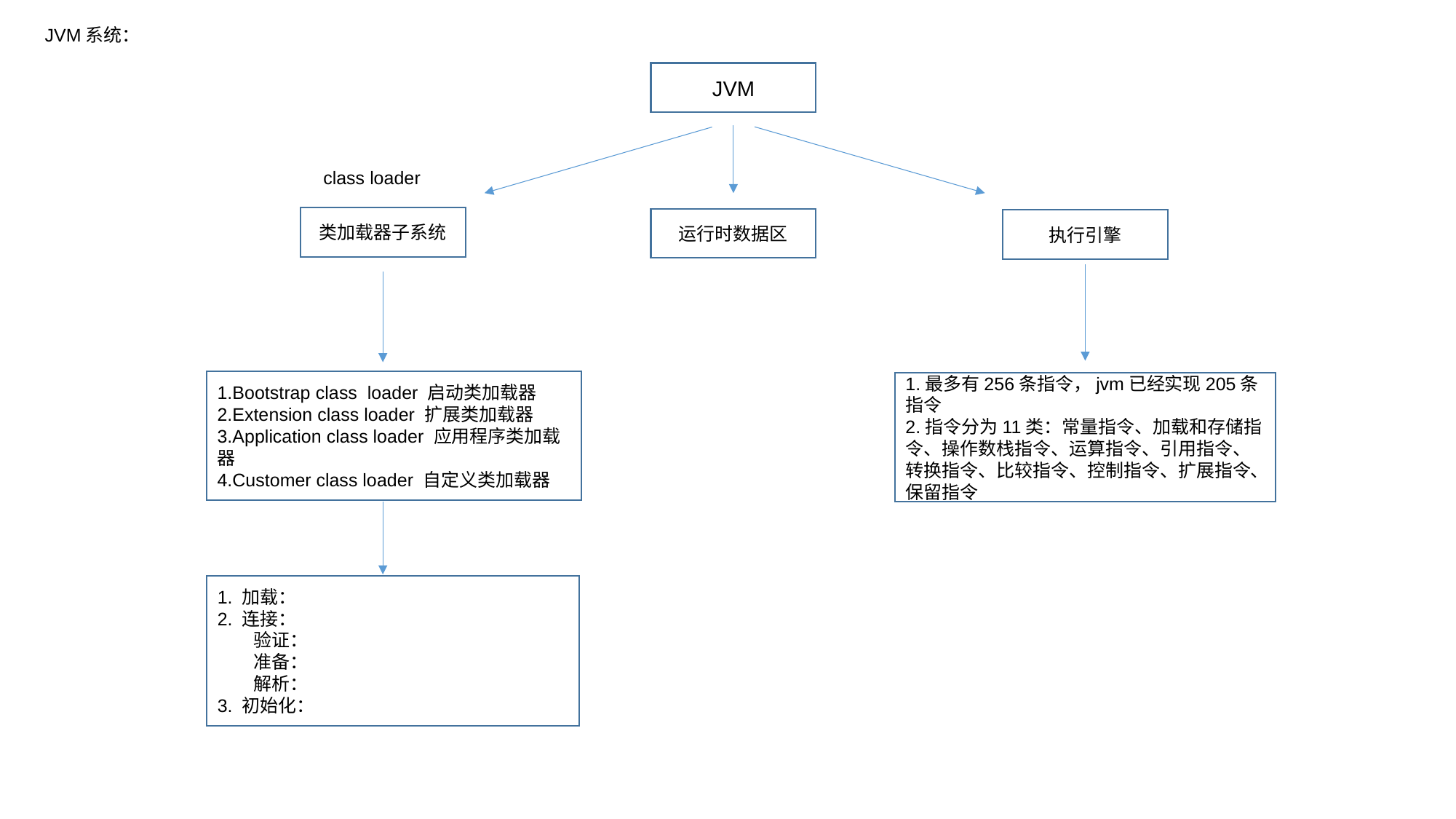

JVM系统：
JVM
class loader
类加载器子系统
运行时数据区
执行引擎
1.Bootstrap class  loader 启动类加载器
2.Extension class loader 扩展类加载器
3.Application class loader 应用程序类加载器
4.Customer class loader 自定义类加载器
1.最多有256条指令，jvm已经实现205条指令
2.指令分为11类：常量指令、加载和存储指令、操作数栈指令、运算指令、引用指令、转换指令、比较指令、控制指令、扩展指令、保留指令
1. 加载：
2. 连接：
        验证：
        准备：
        解析：
3. 初始化：